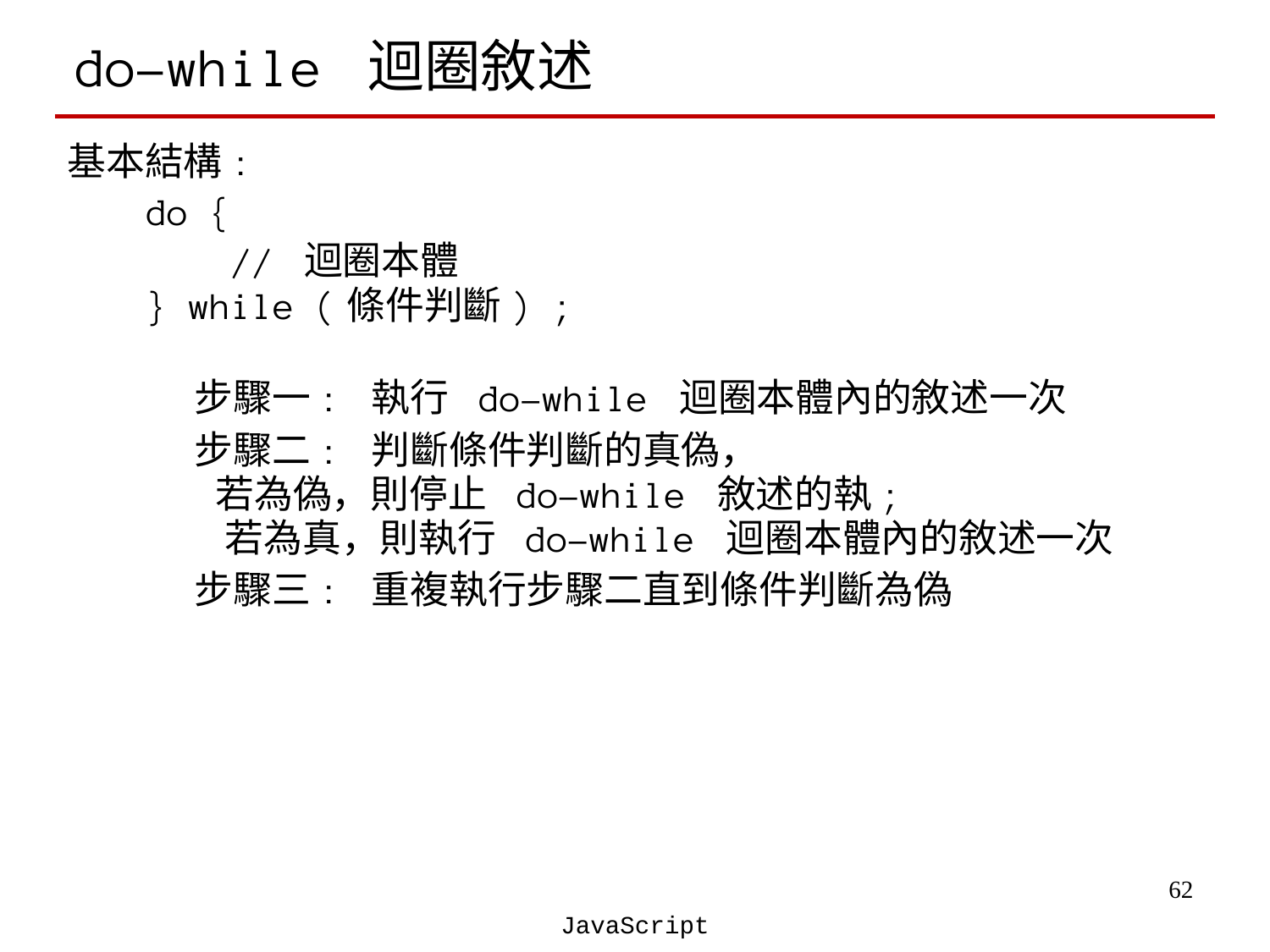

# do-while 迴圈敘述
基本結構:
do {
    // 迴圈本體
} while (條件判斷) ;

	步驟一: 執行 do-while 迴圈本體內的敘述一次
	步驟二: 判斷條件判斷的真偽，
       若為偽，則停止 do-while 敘述的執;
       若為真，則執行 do-while 迴圈本體內的敘述一次
	步驟三: 重複執行步驟二直到條件判斷為偽
62
JavaScript